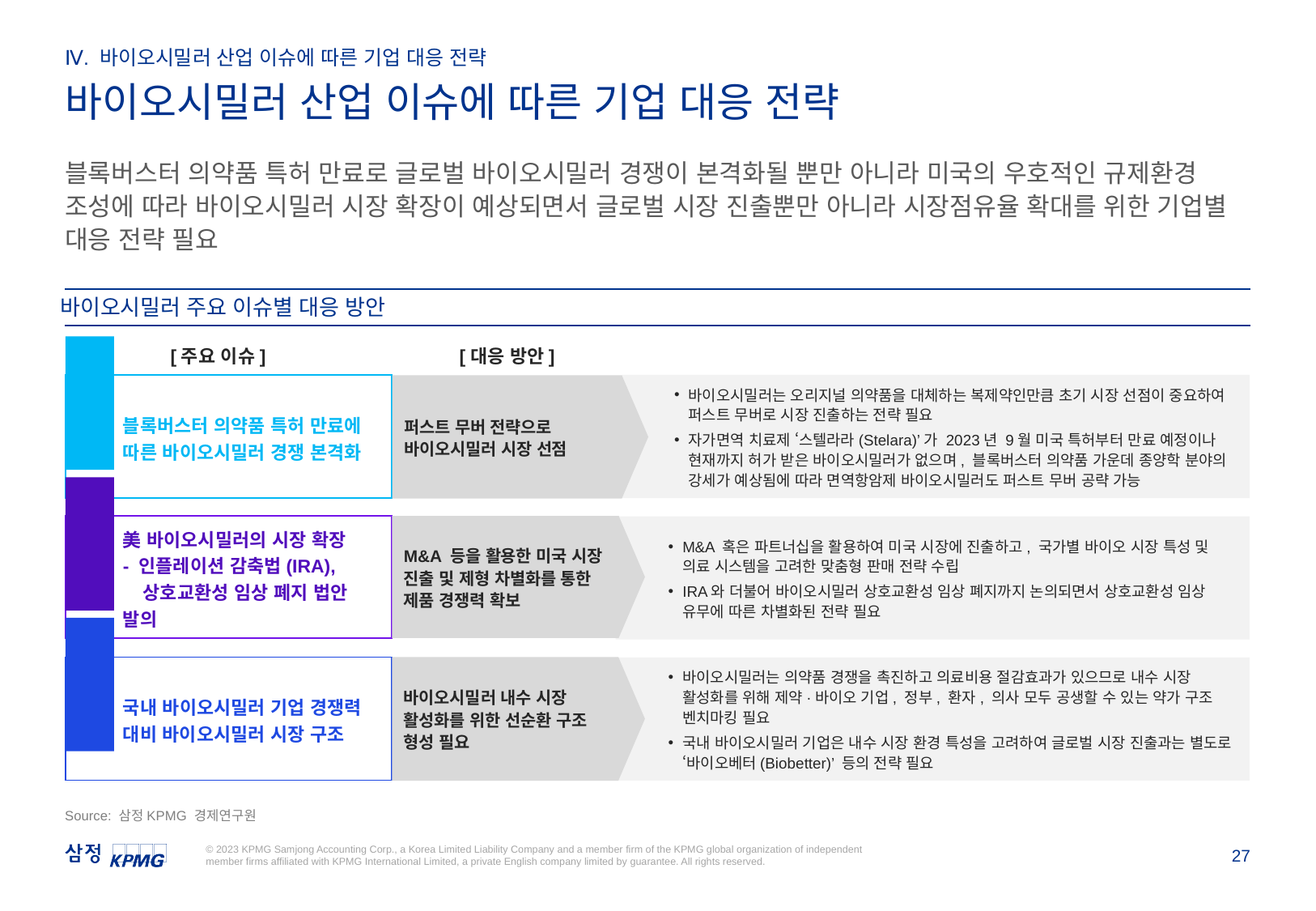

Ⅳ. 바이오시밀러 산업 이슈에 따른 기업 대응 전략
바이오시밀러 산업 이슈에 따른 기업 대응 전략
블록버스터 의약품 특허 만료로 글로벌 바이오시밀러 경쟁이 본격화될 뿐만 아니라 미국의 우호적인 규제환경 조성에 따라 바이오시밀러 시장 확장이 예상되면서 글로벌 시장 진출뿐만 아니라 시장점유율 확대를 위한 기업별 대응 전략 필요
바이오시밀러 주요 이슈별 대응 방안
[주요 이슈]
[대응 방안]
블록버스터 의약품 특허 만료에 따른 바이오시밀러 경쟁 본격화
바이오시밀러는 오리지널 의약품을 대체하는 복제약인만큼 초기 시장 선점이 중요하여 퍼스트 무버로 시장 진출하는 전략 필요
자가면역 치료제 ‘스텔라라(Stelara)’가 2023년 9월 미국 특허부터 만료 예정이나 현재까지 허가 받은 바이오시밀러가 없으며, 블록버스터 의약품 가운데 종양학 분야의 강세가 예상됨에 따라 면역항암제 바이오시밀러도 퍼스트 무버 공략 가능
퍼스트 무버 전략으로 바이오시밀러 시장 선점
01
M&A 등을 활용한 미국 시장 진출 및 제형 차별화를 통한 제품 경쟁력 확보
美 바이오시밀러의 시장 확장
- 인플레이션 감축법(IRA),
   상호교환성 임상 폐지 법안 발의
02
M&A 혹은 파트너십을 활용하여 미국 시장에 진출하고, 국가별 바이오 시장 특성 및 의료 시스템을 고려한 맞춤형 판매 전략 수립
IRA와 더불어 바이오시밀러 상호교환성 임상 폐지까지 논의되면서 상호교환성 임상 유무에 따른 차별화된 전략 필요
03
국내 바이오시밀러 기업 경쟁력 대비 바이오시밀러 시장 구조
바이오시밀러 내수 시장 활성화를 위한 선순환 구조 형성 필요
바이오시밀러는 의약품 경쟁을 촉진하고 의료비용 절감효과가 있으므로 내수 시장 활성화를 위해 제약·바이오 기업, 정부, 환자, 의사 모두 공생할 수 있는 약가 구조 벤치마킹 필요
국내 바이오시밀러 기업은 내수 시장 환경 특성을 고려하여 글로벌 시장 진출과는 별도로 ‘바이오베터(Biobetter)’ 등의 전략 필요
Source: 삼정KPMG 경제연구원